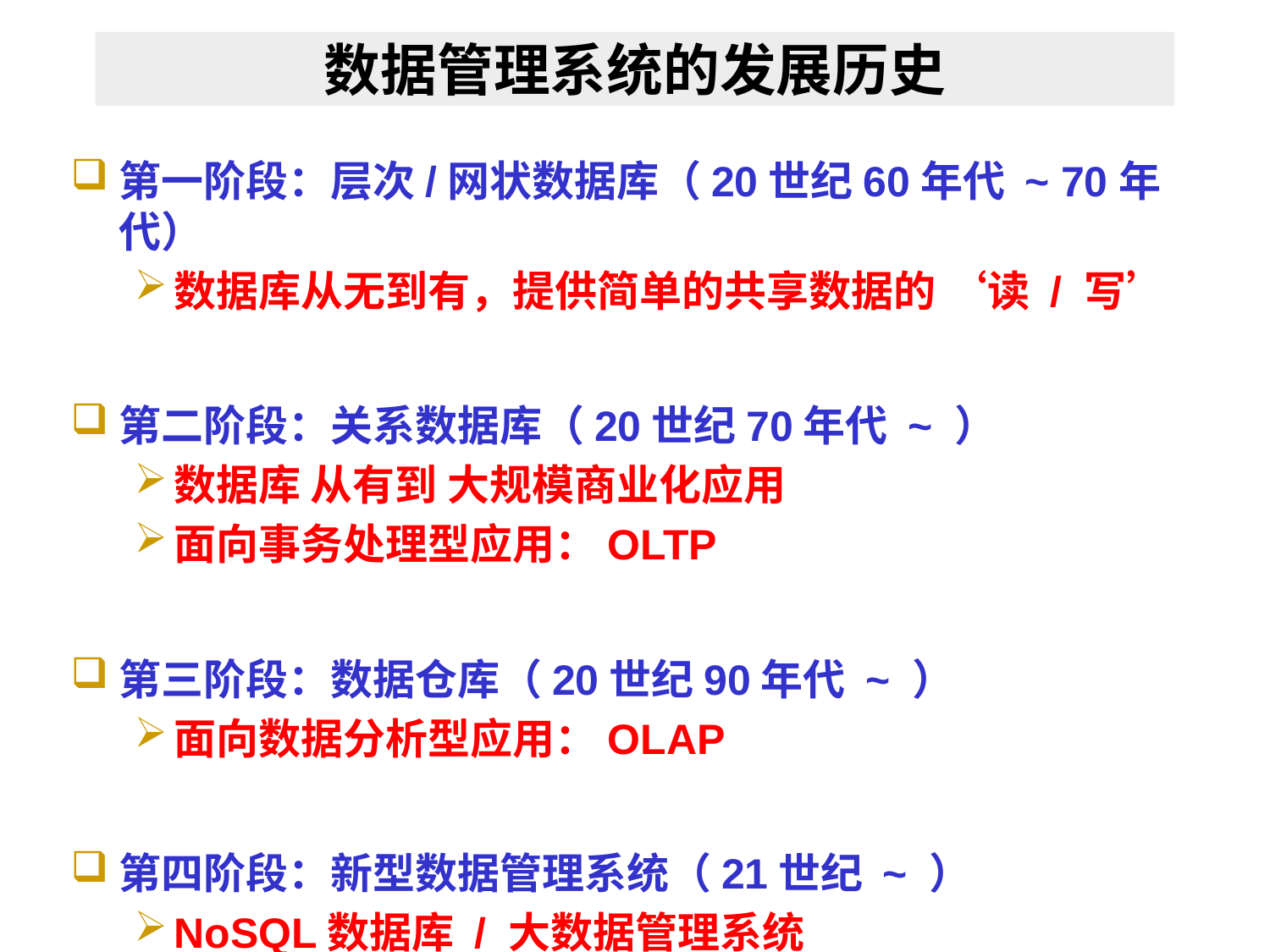

# 数据管理系统的发展历史
第一阶段：层次/网状数据库（20世纪60年代 ~ 70年代）
数据库从无到有，提供简单的共享数据的 ‘读 / 写’

第二阶段：关系数据库（20世纪70年代 ~ ）
数据库 从有到 大规模商业化应用
面向事务处理型应用：OLTP

第三阶段：数据仓库（20世纪90年代 ~ ）
面向数据分析型应用：OLAP

第四阶段：新型数据管理系统（21世纪 ~ ）
NoSQL数据库 / 大数据管理系统